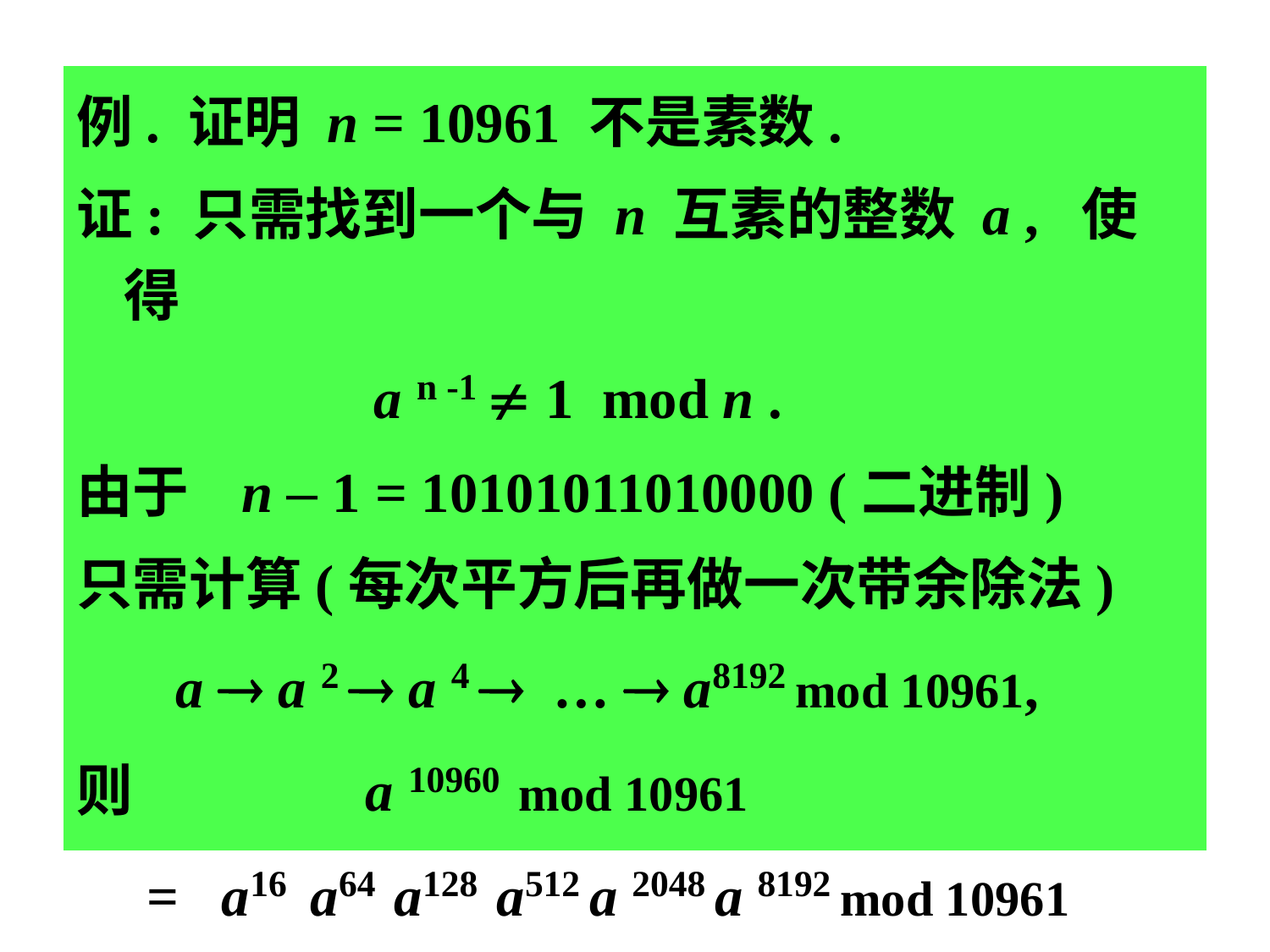

例. 证明 n = 10961 不是素数.
证: 只需找到一个与 n 互素的整数 a ,  使得
                     a n -1 ≠ 1  mod n .
由于   n – 1 = 10101011010000 (二进制)
只需计算(每次平方后再做一次带余除法)
       a → a 2 → a 4 →  … → a8192 mod 10961,
则                 a 10960  mod 10961
     =   a16  a64  a128  a512 a 2048 a 8192 mod 10961